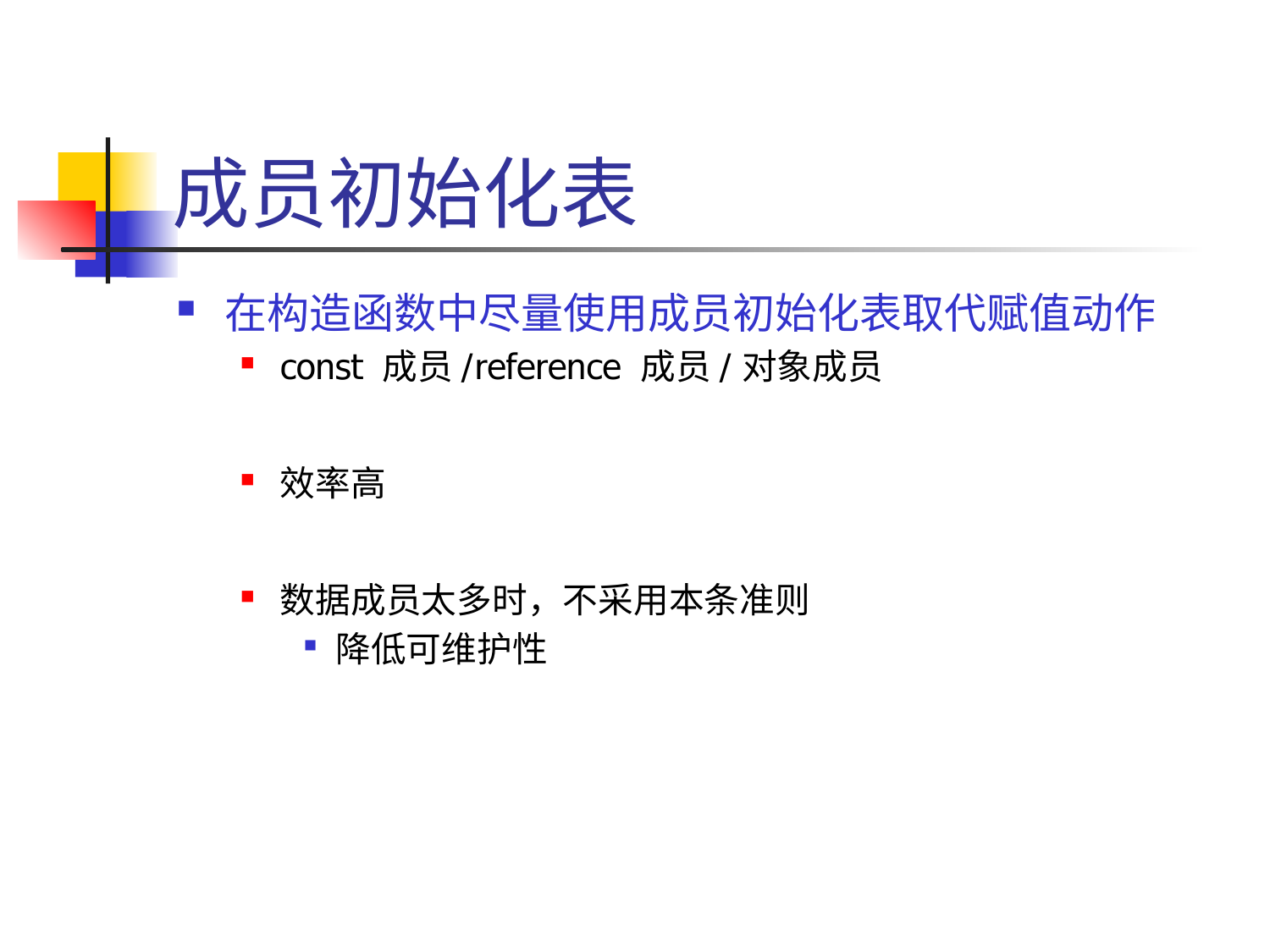

# 成员初始化表
在构造函数中尽量使用成员初始化表取代赋值动作
const 成员/reference 成员/对象成员

效率高

数据成员太多时，不采用本条准则
降低可维护性